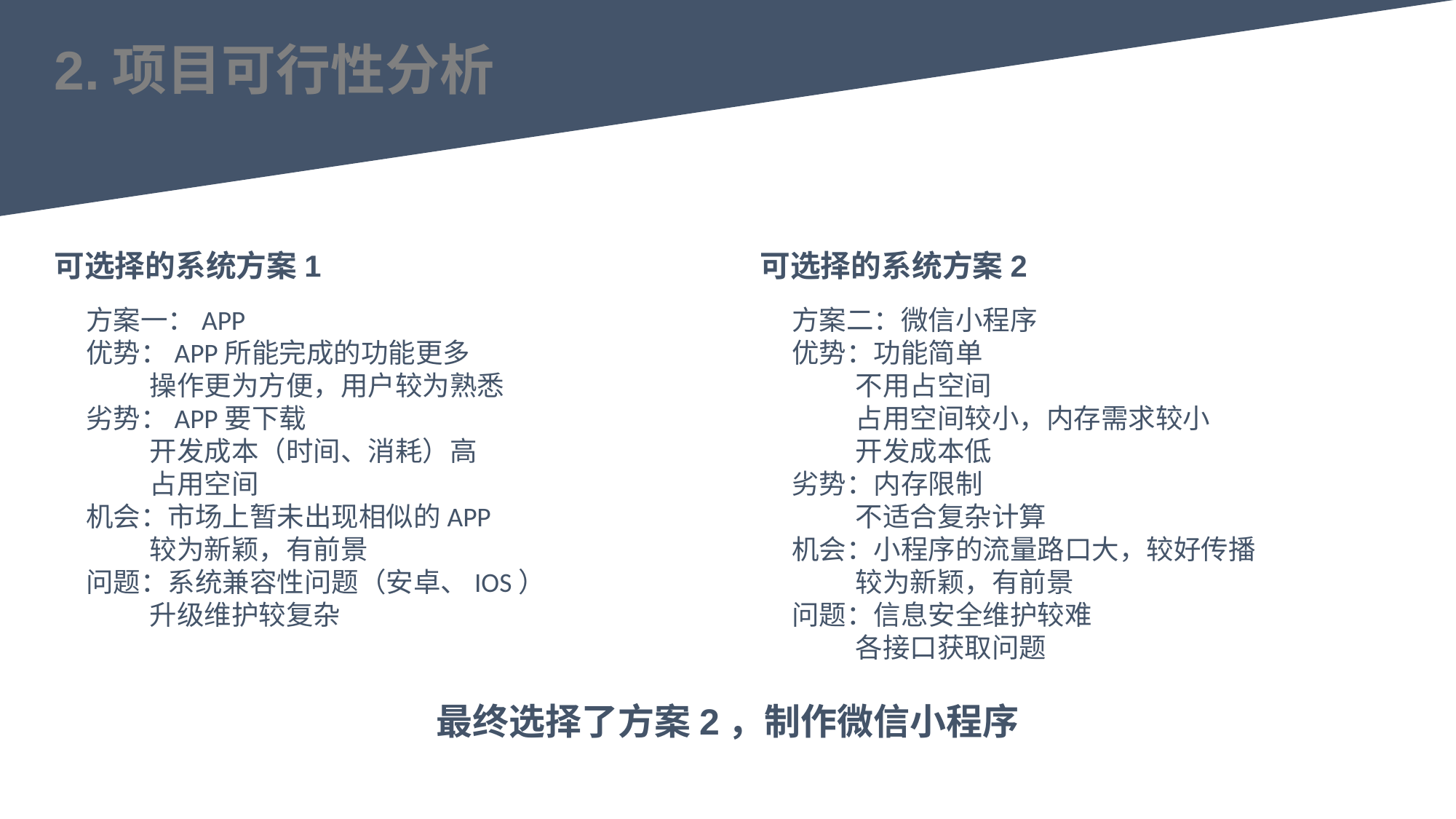

2.项目可行性分析
可选择的系统方案2
方案二：微信小程序
优势：功能简单
不用占空间
占用空间较小，内存需求较小
开发成本低
劣势：内存限制
不适合复杂计算
机会：小程序的流量路口大，较好传播
较为新颖，有前景
问题：信息安全维护较难
各接口获取问题
可选择的系统方案1
方案一：APP
优势：APP所能完成的功能更多
操作更为方便，用户较为熟悉
劣势：APP要下载
开发成本（时间、消耗）高
占用空间
机会：市场上暂未出现相似的APP
较为新颖，有前景
问题：系统兼容性问题（安卓、IOS）
升级维护较复杂
最终选择了方案2，制作微信小程序